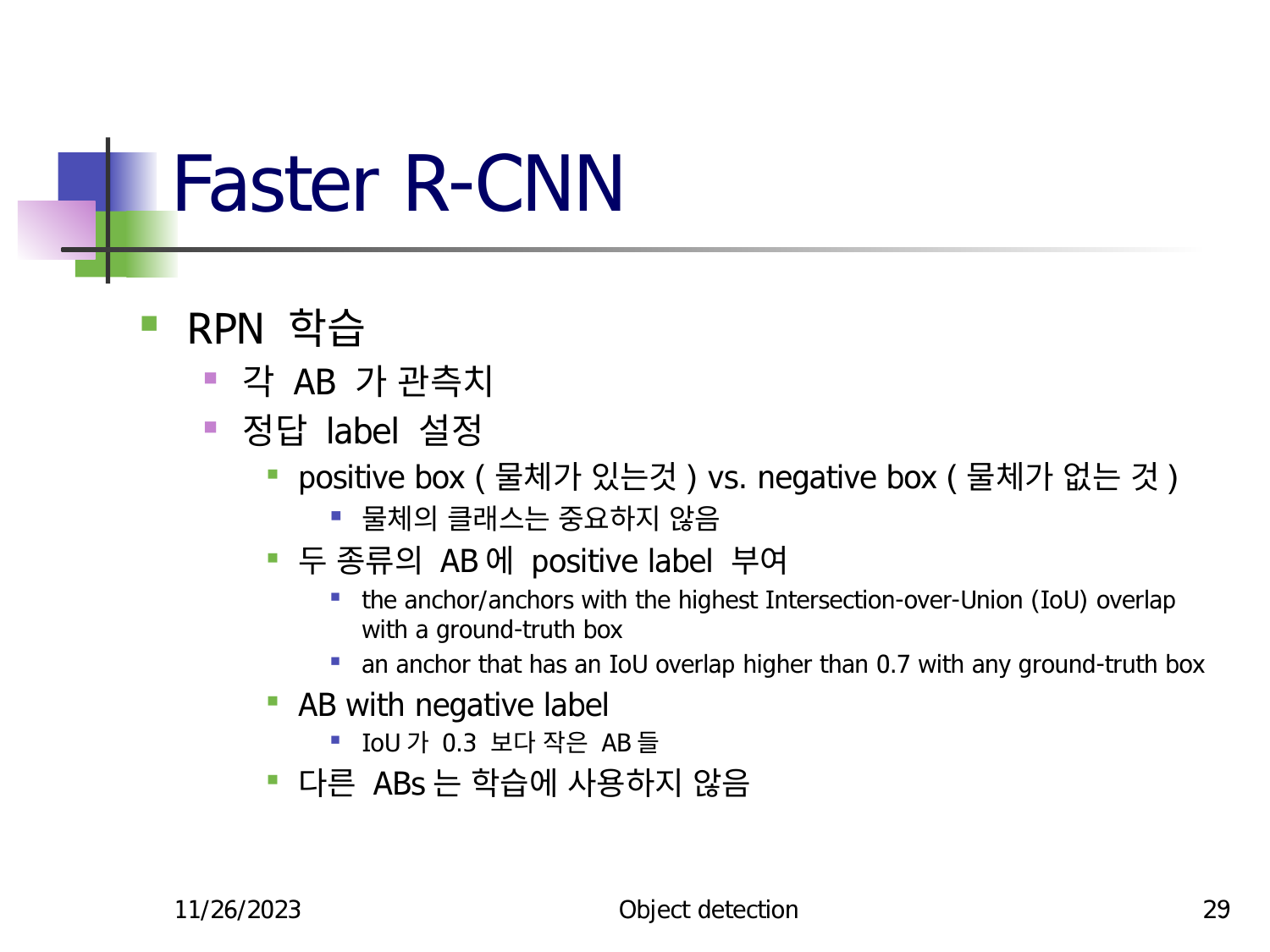

# Faster R-CNN
RPN 학습
각 AB 가 관측치
정답 label 설정
positive box (물체가 있는것) vs. negative box (물체가 없는 것)
물체의 클래스는 중요하지 않음
두 종류의 AB에 positive label 부여
the anchor/anchors with the highest Intersection-over-Union (IoU) overlap with a ground-truth box
an anchor that has an IoU overlap higher than 0.7 with any ground-truth box
AB with negative label
IoU가 0.3 보다 작은 AB들
다른 ABs는 학습에 사용하지 않음
11/26/2023
Object detection
29